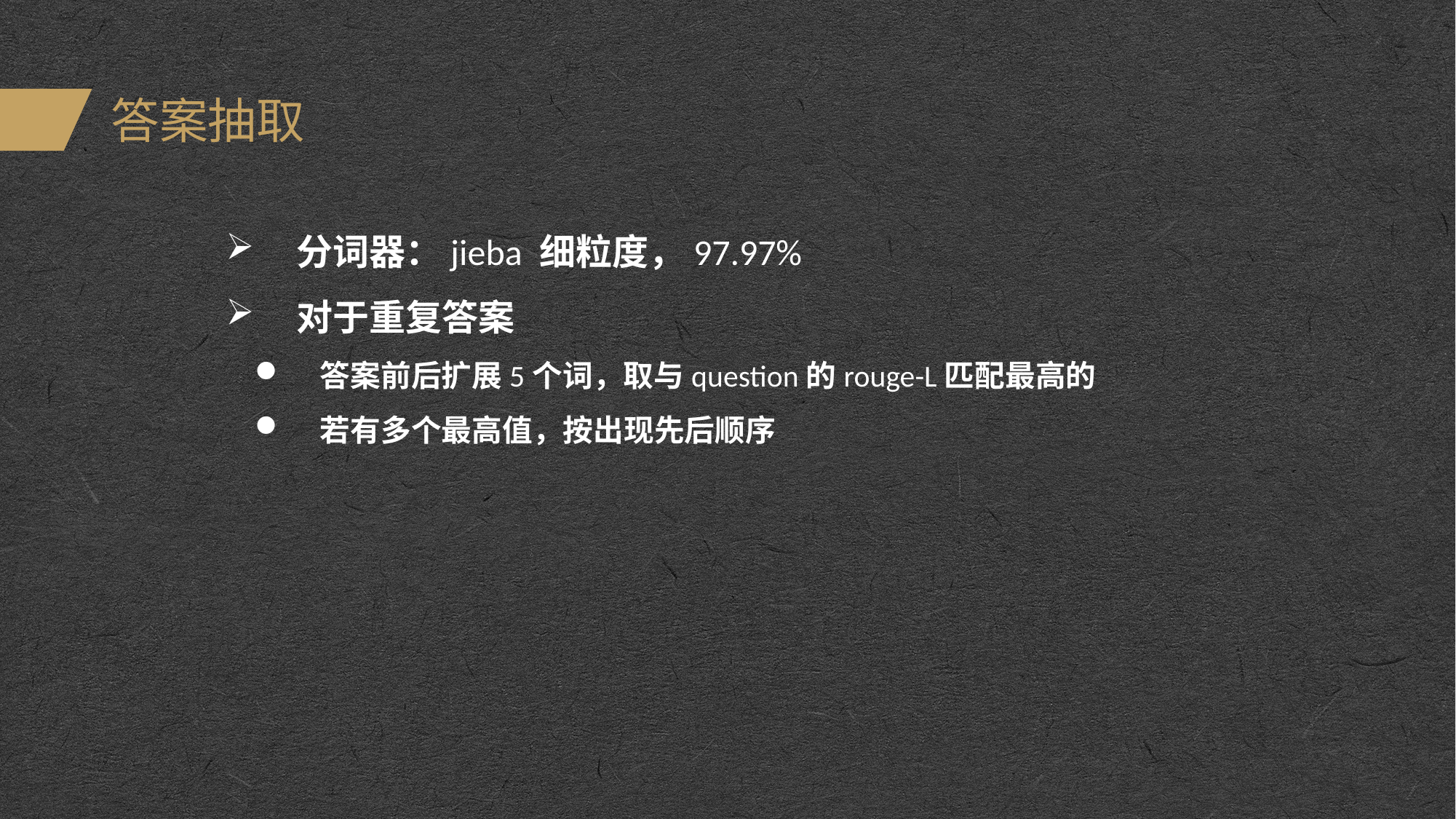

# 答案抽取
    分词器：jieba 细粒度，97.97%
    对于重复答案
    答案前后扩展5个词，取与question的rouge-L匹配最高的
    若有多个最高值，按出现先后顺序